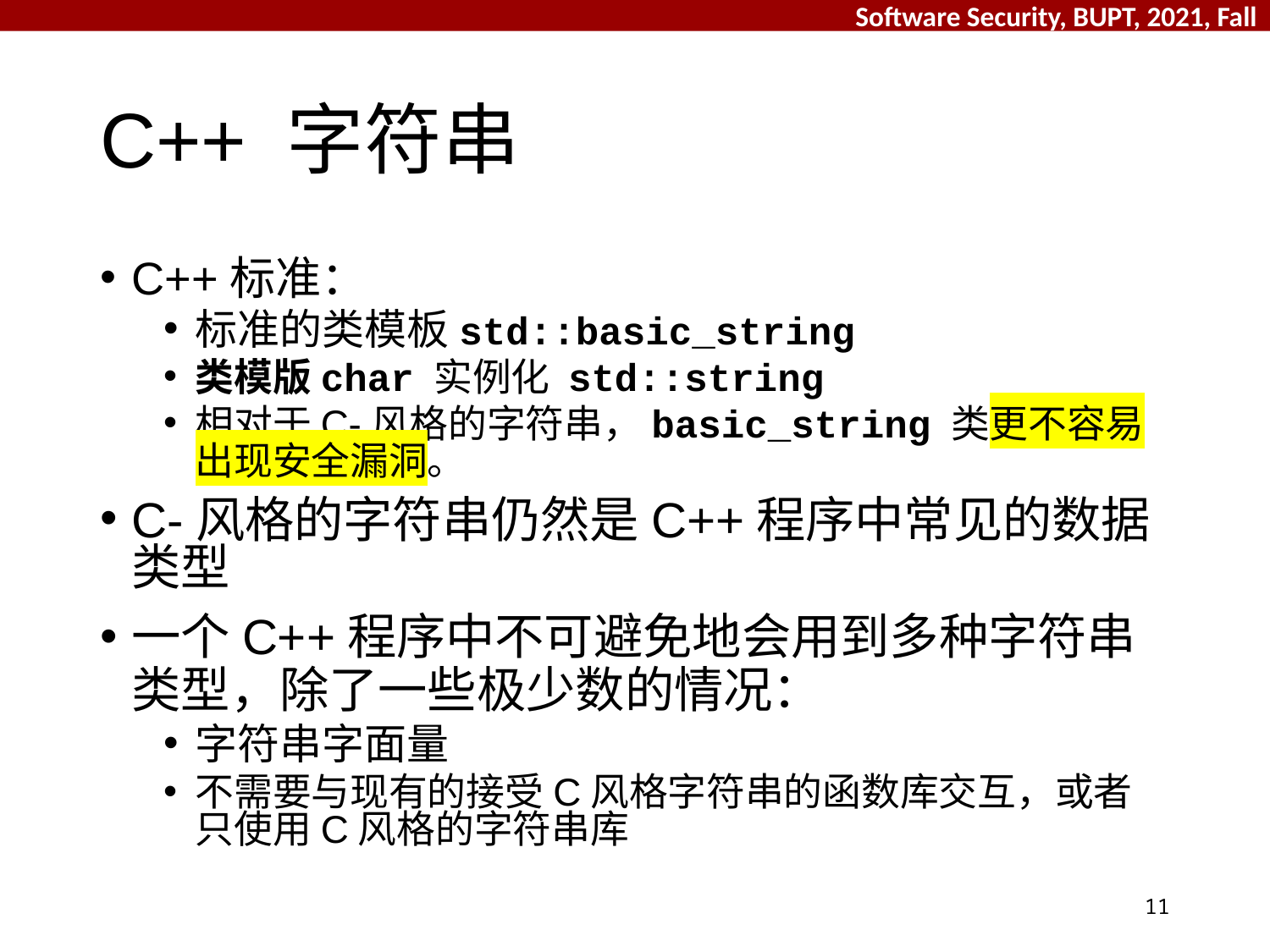

# C++ 字符串
C++标准：
标准的类模板std::basic_string
类模版char 实例化 std::string
相对于C-风格的字符串，basic_string 类更不容易出现安全漏洞。
C-风格的字符串仍然是C++程序中常见的数据类型
一个C++程序中不可避免地会用到多种字符串类型，除了一些极少数的情况：
字符串字面量
不需要与现有的接受C风格字符串的函数库交互，或者只使用C风格的字符串库
11